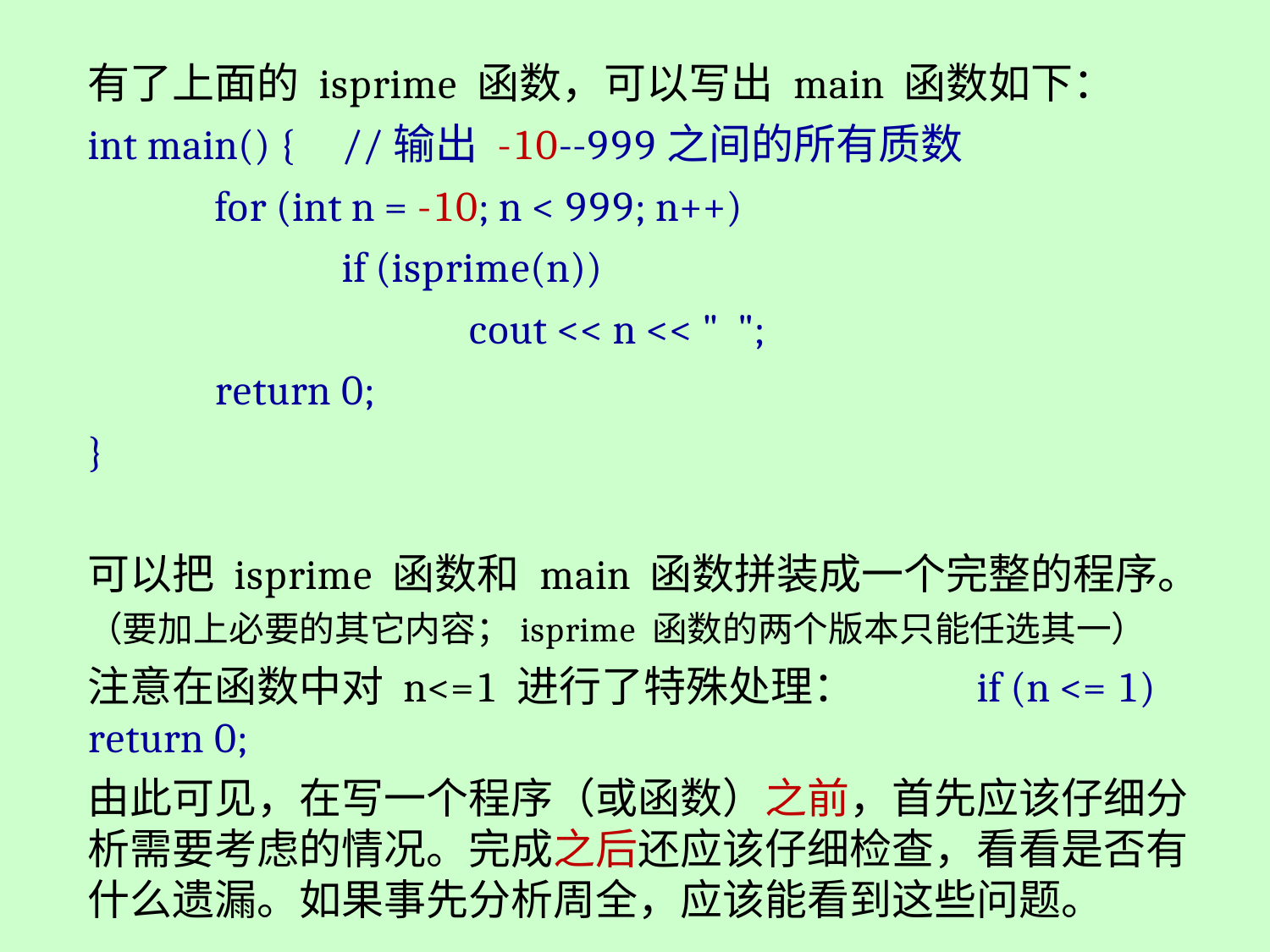

有了上面的 isprime 函数，可以写出 main 函数如下：
int main() {	//输出 -10--999之间的所有质数
	for (int n = -10; n < 999; n++)
		if (isprime(n))
			cout << n << "  ";
	return 0;
}

可以把 isprime 函数和 main 函数拼装成一个完整的程序。
（要加上必要的其它内容；isprime 函数的两个版本只能任选其一）
注意在函数中对 n<=1 进行了特殊处理：	if (n <= 1) return 0;
由此可见，在写一个程序（或函数）之前，首先应该仔细分析需要考虑的情况。完成之后还应该仔细检查，看看是否有什么遗漏。如果事先分析周全，应该能看到这些问题。

72